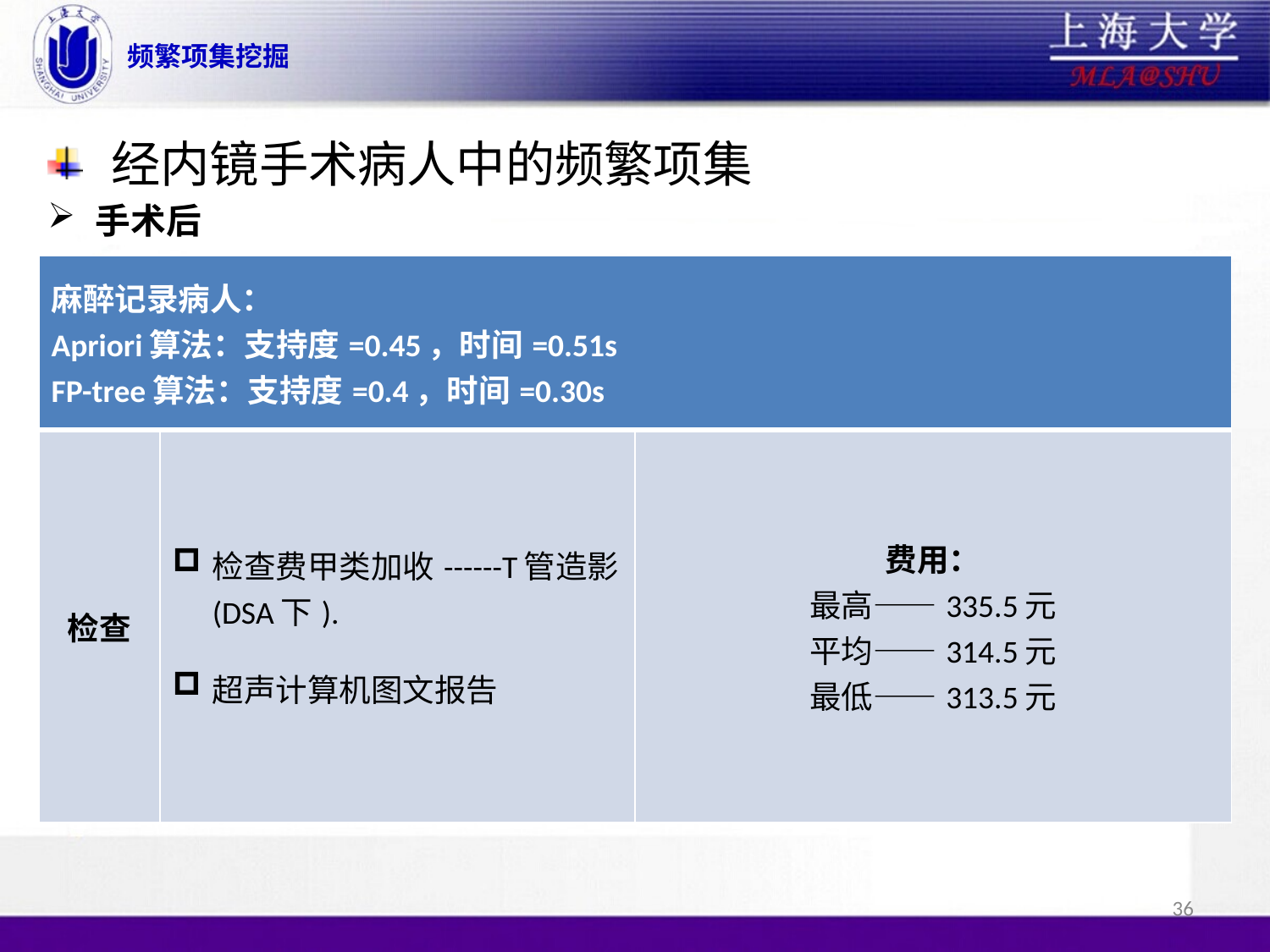

# 频繁项集挖掘
经内镜手术病人中的频繁项集
手术后
| 麻醉记录病人： Apriori算法：支持度=0.45，时间=0.51s FP-tree算法：支持度=0.4，时间=0.30s |  |  |
| --- | --- | --- |
| 检查 | 检查费甲类加收------T管造影(DSA下). 超声计算机图文报告 | 费用： 最高——335.5元 平均——314.5元 最低——313.5元 |
36